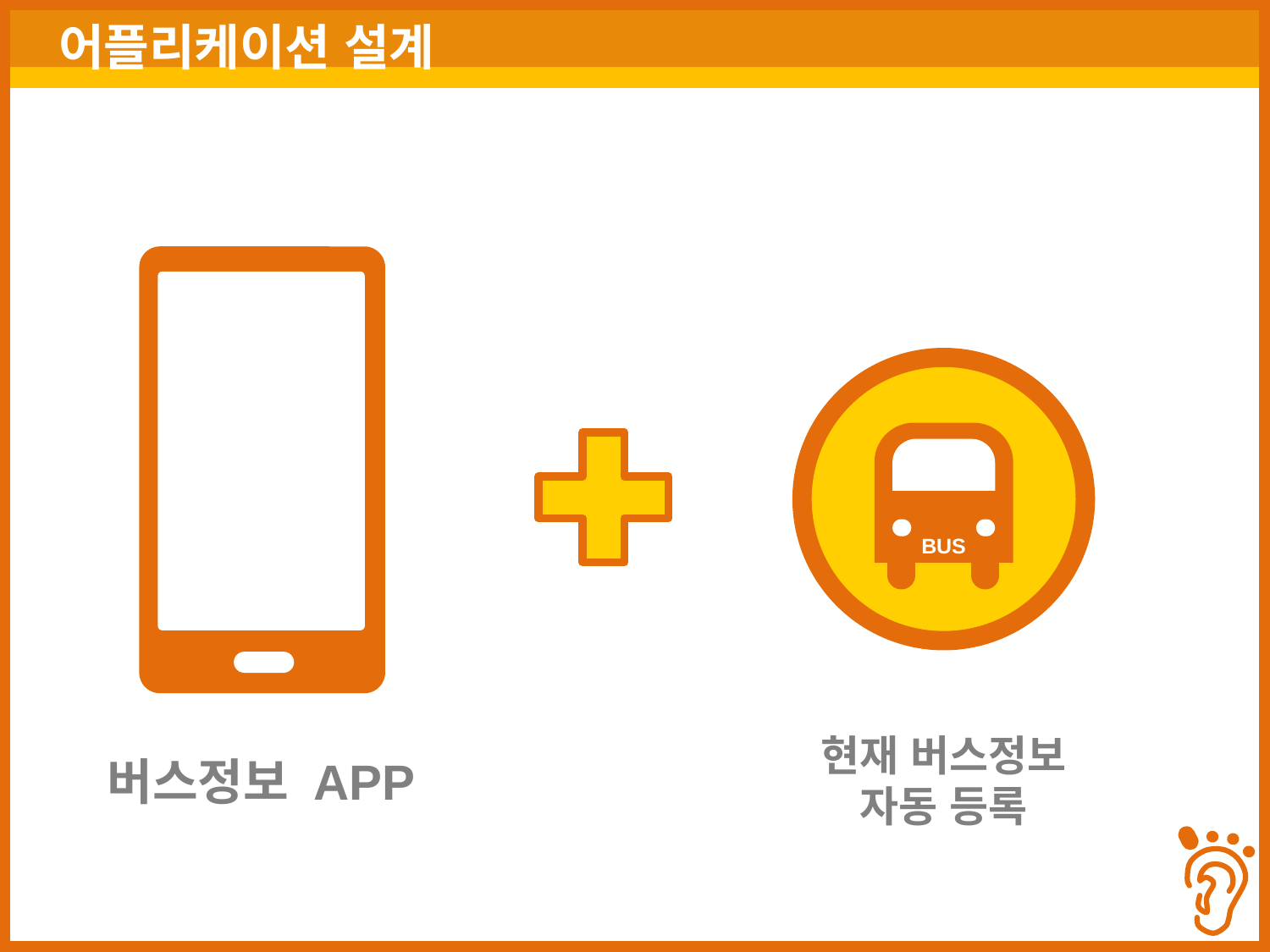

어플리케이션 설계

BUS
현재 버스정보
자동 등록
버스정보 APP